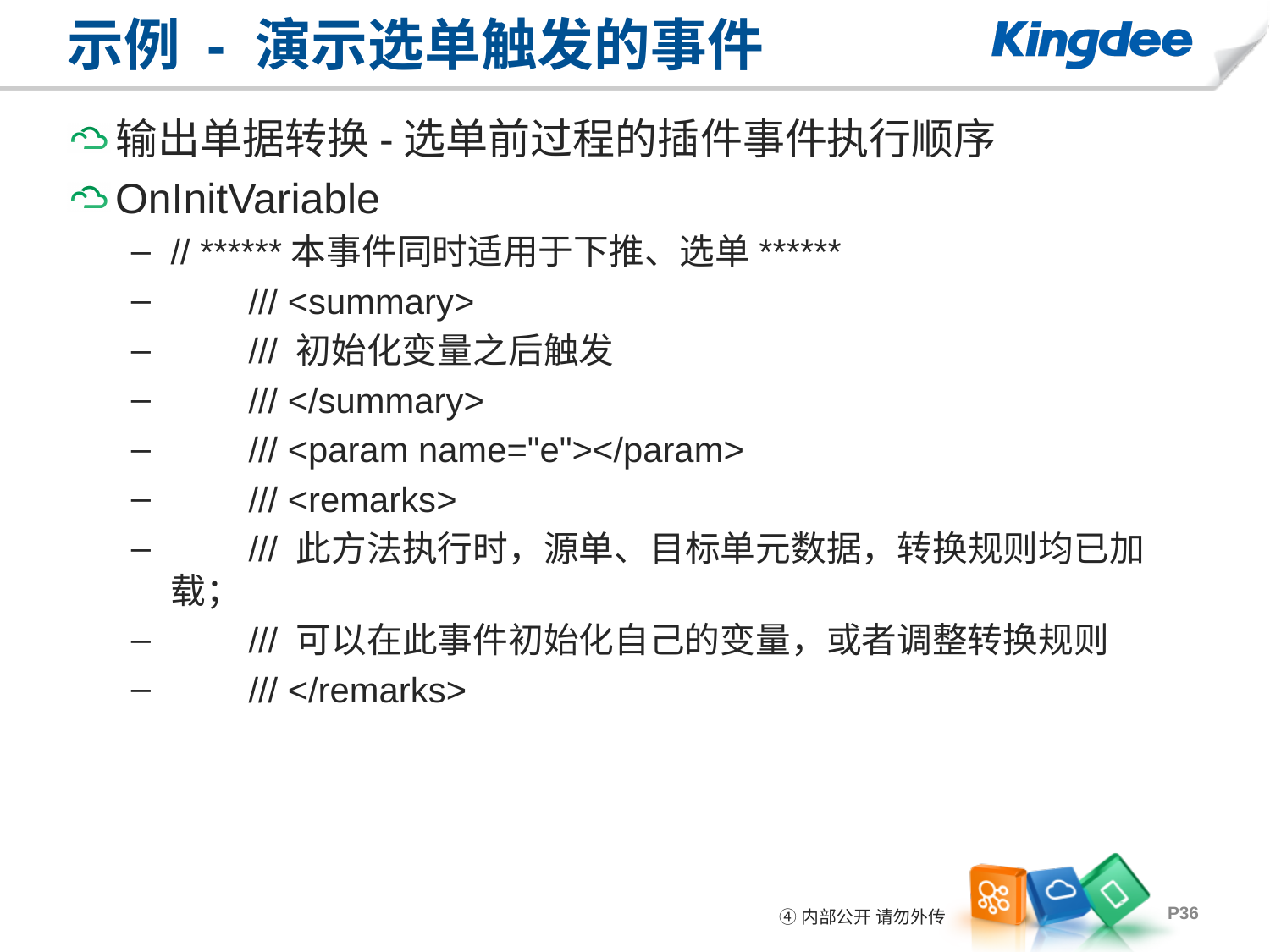

# 示例 - 演示选单触发的事件
输出单据转换-选单前过程的插件事件执行顺序
OnInitVariable
// ******本事件同时适用于下推、选单******
        /// <summary>
        /// 初始化变量之后触发
        /// </summary>
        /// <param name="e"></param>
        /// <remarks>
        /// 此方法执行时，源单、目标单元数据，转换规则均已加载；
        /// 可以在此事件初始化自己的变量，或者调整转换规则
        /// </remarks>